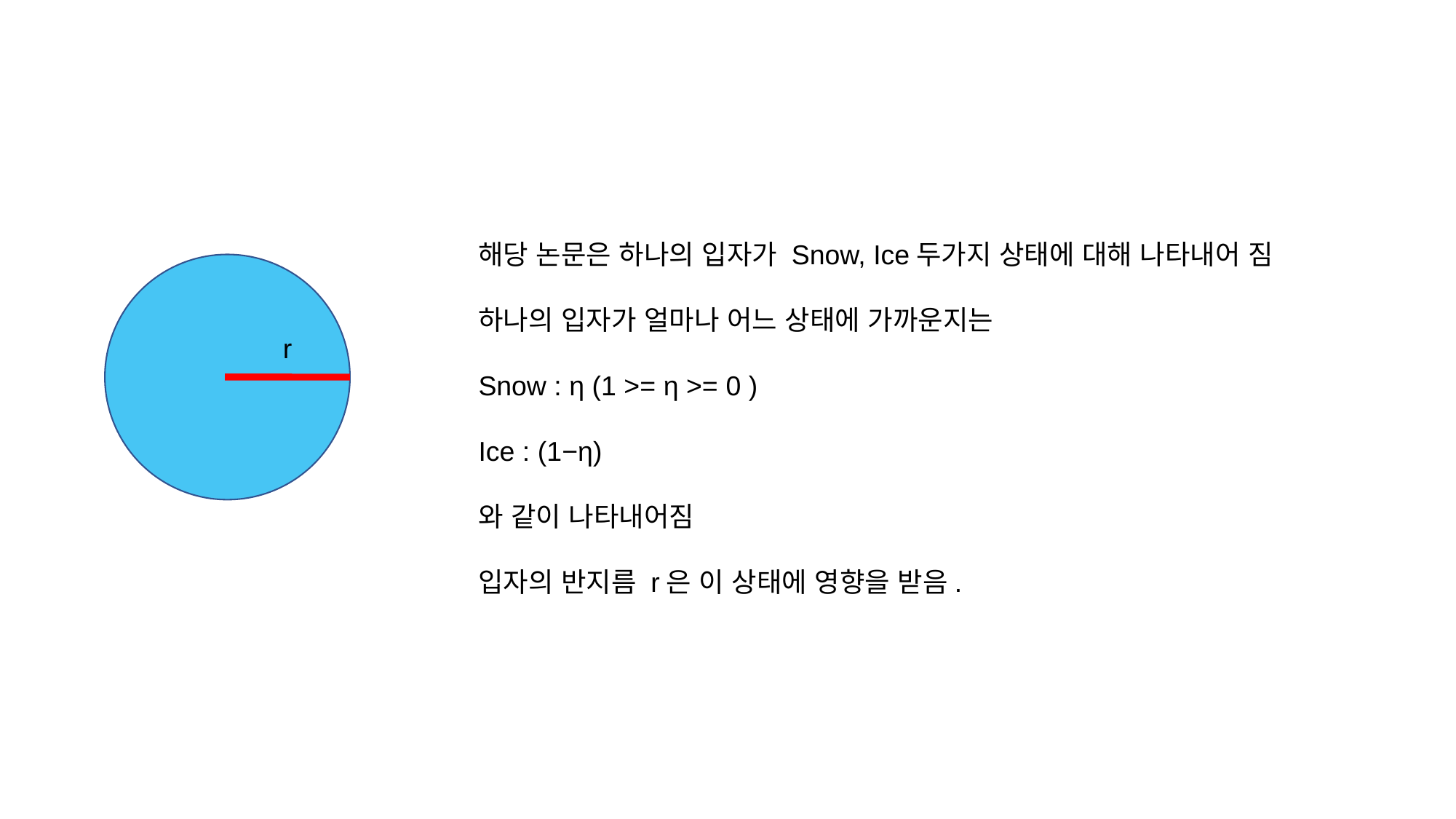

해당 논문은 하나의 입자가 Snow, Ice두가지 상태에 대해 나타내어 짐

하나의 입자가 얼마나 어느 상태에 가까운지는

Snow : η (1 >= η >= 0 )

Ice : (1−η)

와 같이 나타내어짐

입자의 반지름 r은 이 상태에 영향을 받음.

r